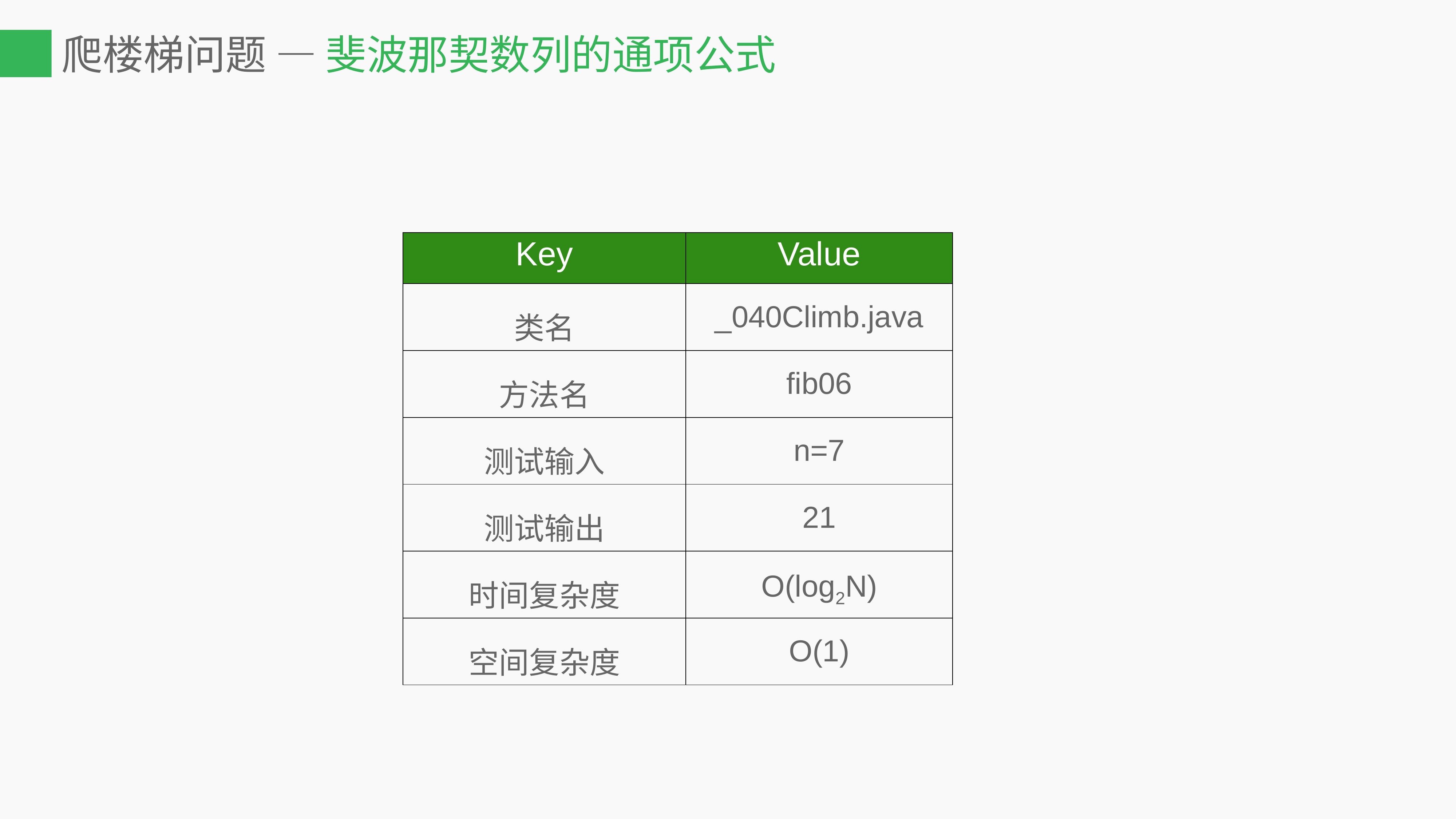

# 爬楼梯问题 — 斐波那契数列的通项公式

| Key | Value |
| --- | --- |
| 类名 | \_040Climb.java |
| 方法名 | fib06 |
| 测试输入 | n=7 |
| 测试输出 | 21 |
| 时间复杂度 | O(log2N) |
| 空间复杂度 | O(1) |